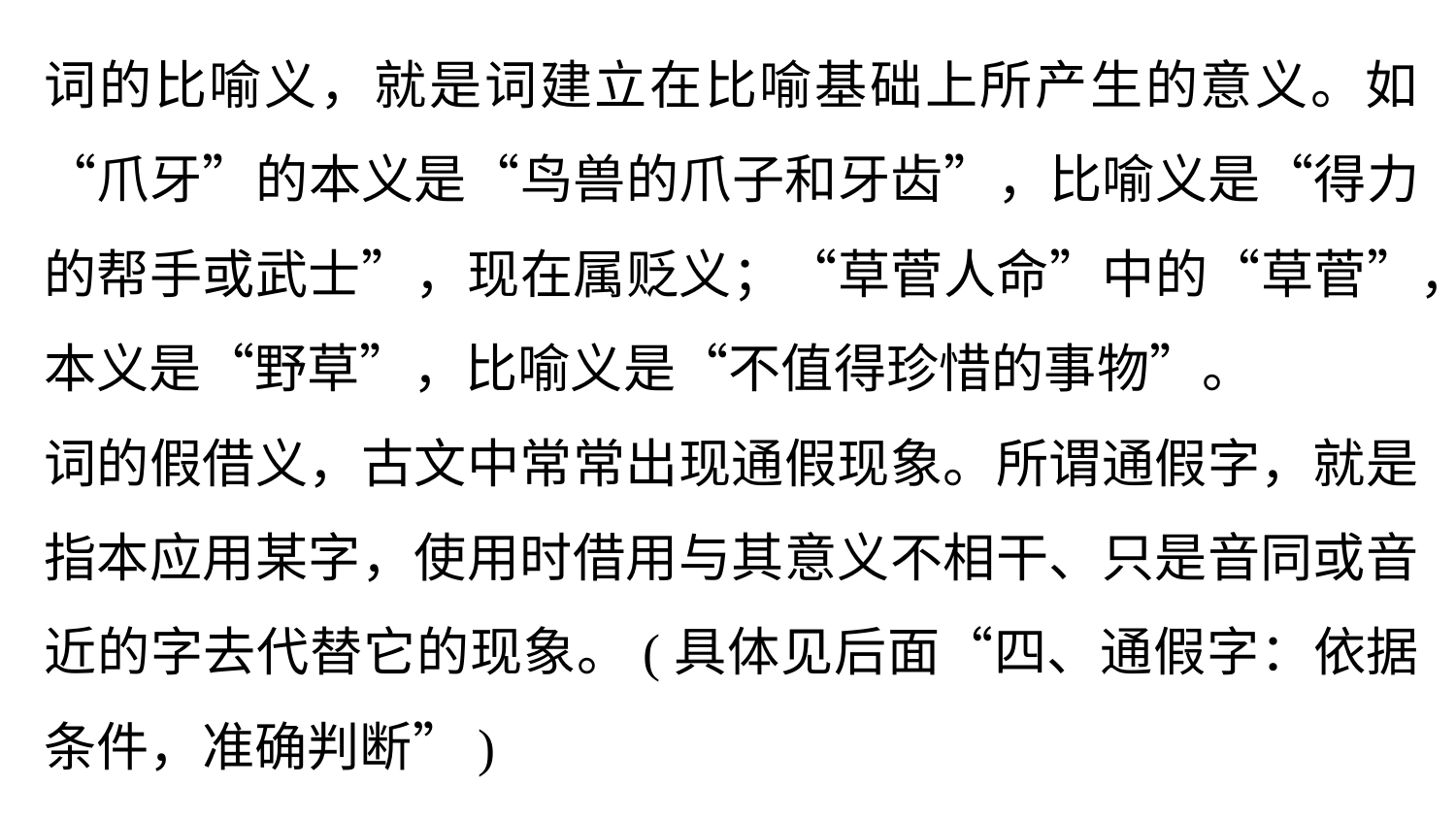

词的比喻义，就是词建立在比喻基础上所产生的意义。如“爪牙”的本义是“鸟兽的爪子和牙齿”，比喻义是“得力的帮手或武士”，现在属贬义；“草菅人命”中的“草菅”，本义是“野草”，比喻义是“不值得珍惜的事物”。
词的假借义，古文中常常出现通假现象。所谓通假字，就是指本应用某字，使用时借用与其意义不相干、只是音同或音近的字去代替它的现象。(具体见后面“四、通假字：依据条件，准确判断”)